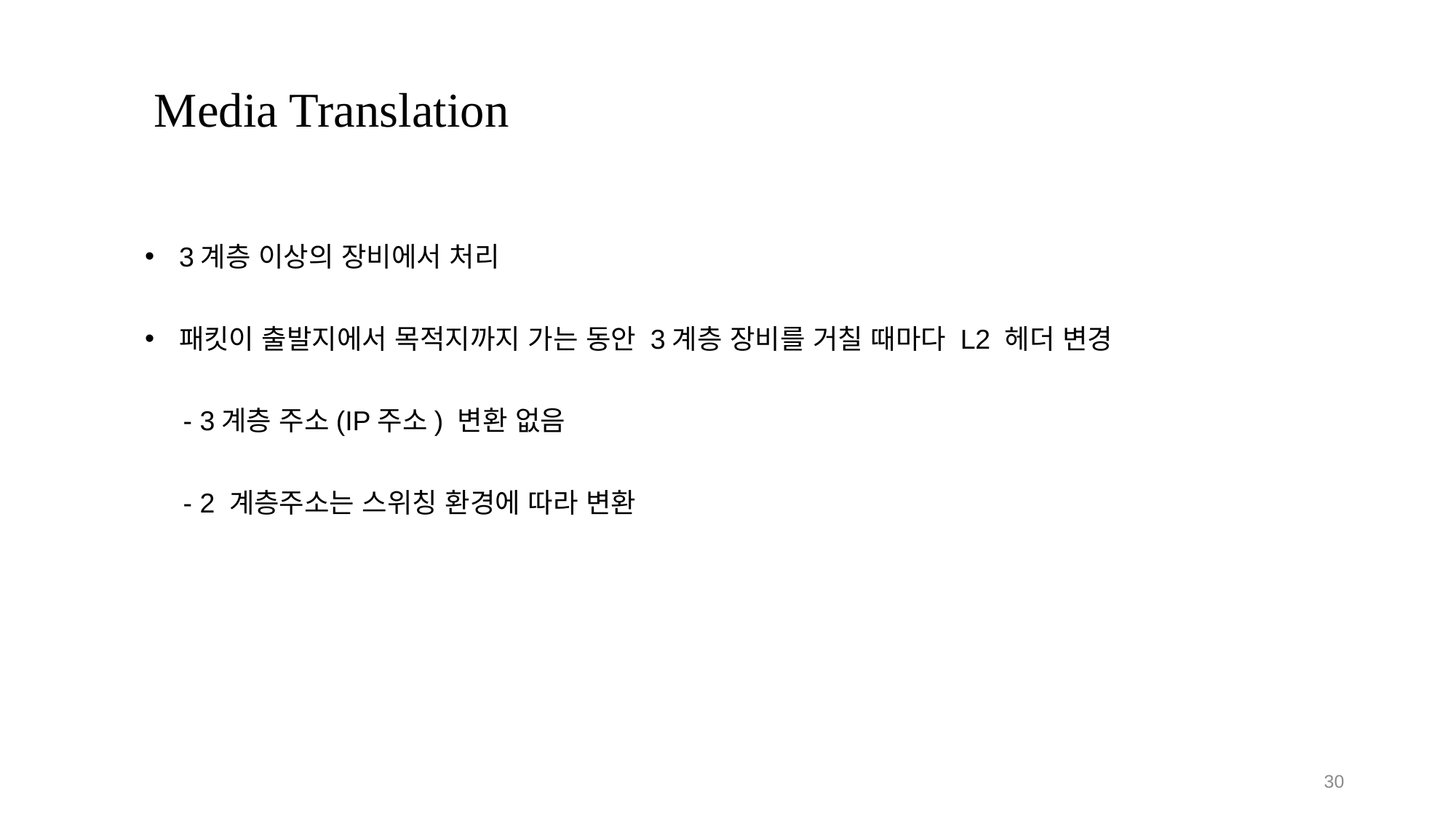

Media Translation
3계층 이상의 장비에서 처리
패킷이 출발지에서 목적지까지 가는 동안 3계층 장비를 거칠 때마다 L2 헤더 변경
     - 3계층 주소(IP주소) 변환 없음
     - 2 계층주소는 스위칭 환경에 따라 변환
30